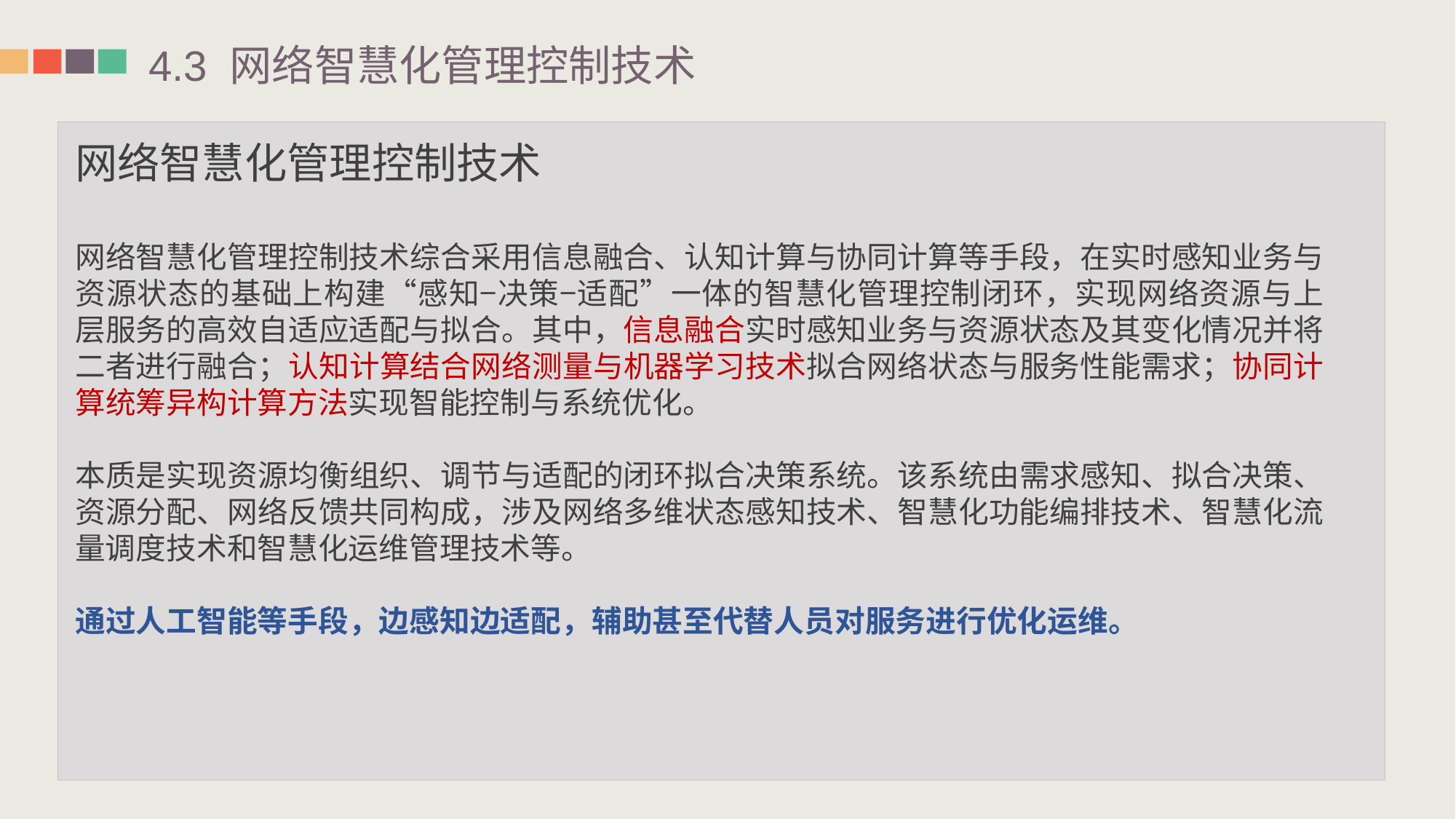

4.3 网络智慧化管理控制技术

网络智慧化管理控制技术

网络智慧化管理控制技术综合采用信息融合、认知计算与协同计算等手段，在实时感知业务与资源状态的基础上构建“感知−决策−适配”一体的智慧化管理控制闭环，实现网络资源与上层服务的高效自适应适配与拟合。其中，信息融合实时感知业务与资源状态及其变化情况并将二者进行融合；认知计算结合网络测量与机器学习技术拟合网络状态与服务性能需求；协同计算统筹异构计算方法实现智能控制与系统优化。

本质是实现资源均衡组织、调节与适配的闭环拟合决策系统。该系统由需求感知、拟合决策、资源分配、网络反馈共同构成，涉及网络多维状态感知技术、智慧化功能编排技术、智慧化流量调度技术和智慧化运维管理技术等。

通过人工智能等手段，边感知边适配，辅助甚至代替人员对服务进行优化运维。